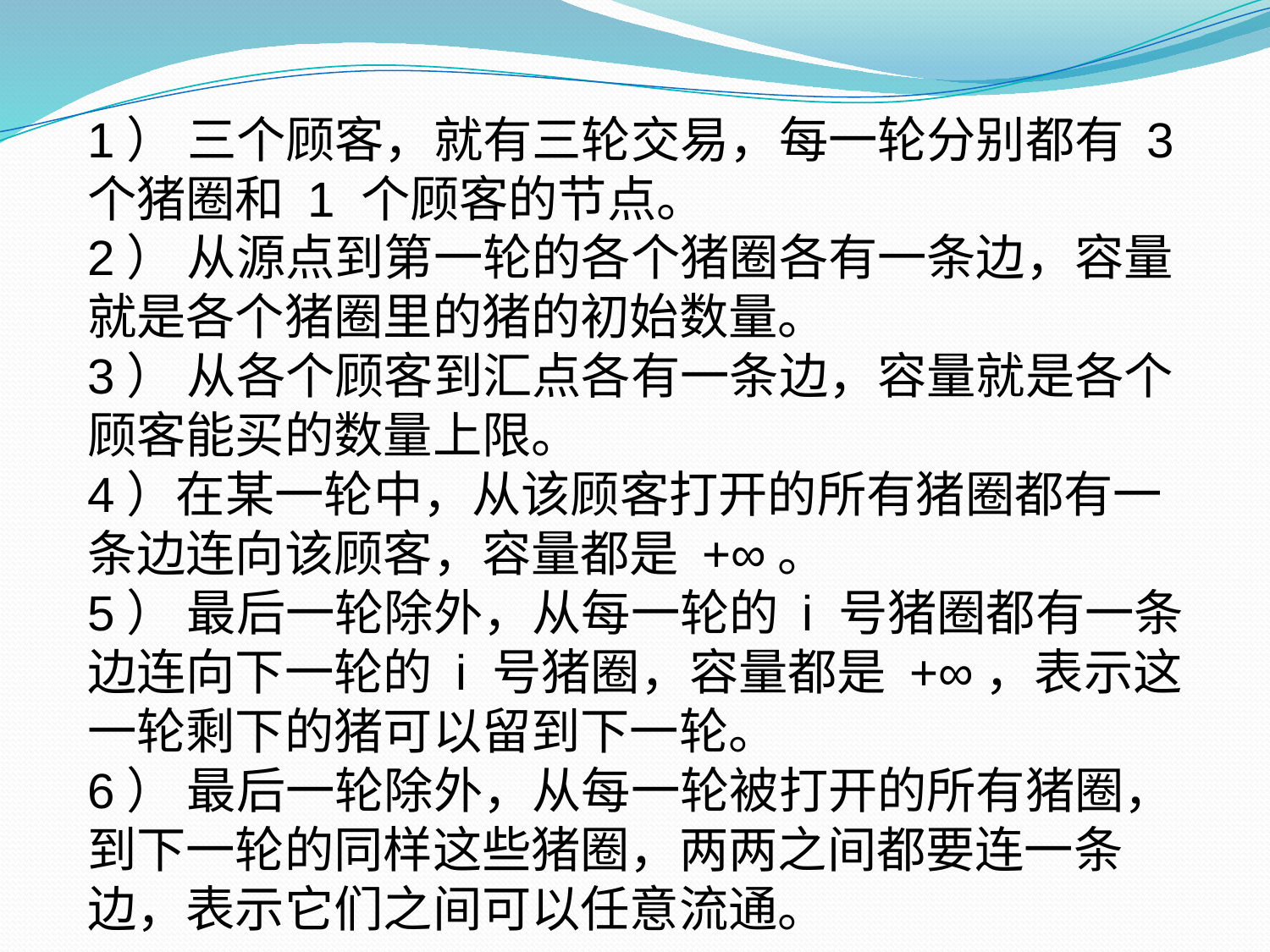

1） 三个顾客，就有三轮交易，每一轮分别都有 3 个猪圈和 1 个顾客的节点。
2） 从源点到第一轮的各个猪圈各有一条边，容量就是各个猪圈里的猪的初始数量。
3） 从各个顾客到汇点各有一条边，容量就是各个顾客能买的数量上限。
4）在某一轮中，从该顾客打开的所有猪圈都有一条边连向该顾客，容量都是 +∞。
5） 最后一轮除外，从每一轮的 i 号猪圈都有一条边连向下一轮的 i 号猪圈，容量都是 +∞，表示这一轮剩下的猪可以留到下一轮。
6） 最后一轮除外，从每一轮被打开的所有猪圈，到下一轮的同样这些猪圈，两两之间都要连一条边，表示它们之间可以任意流通。